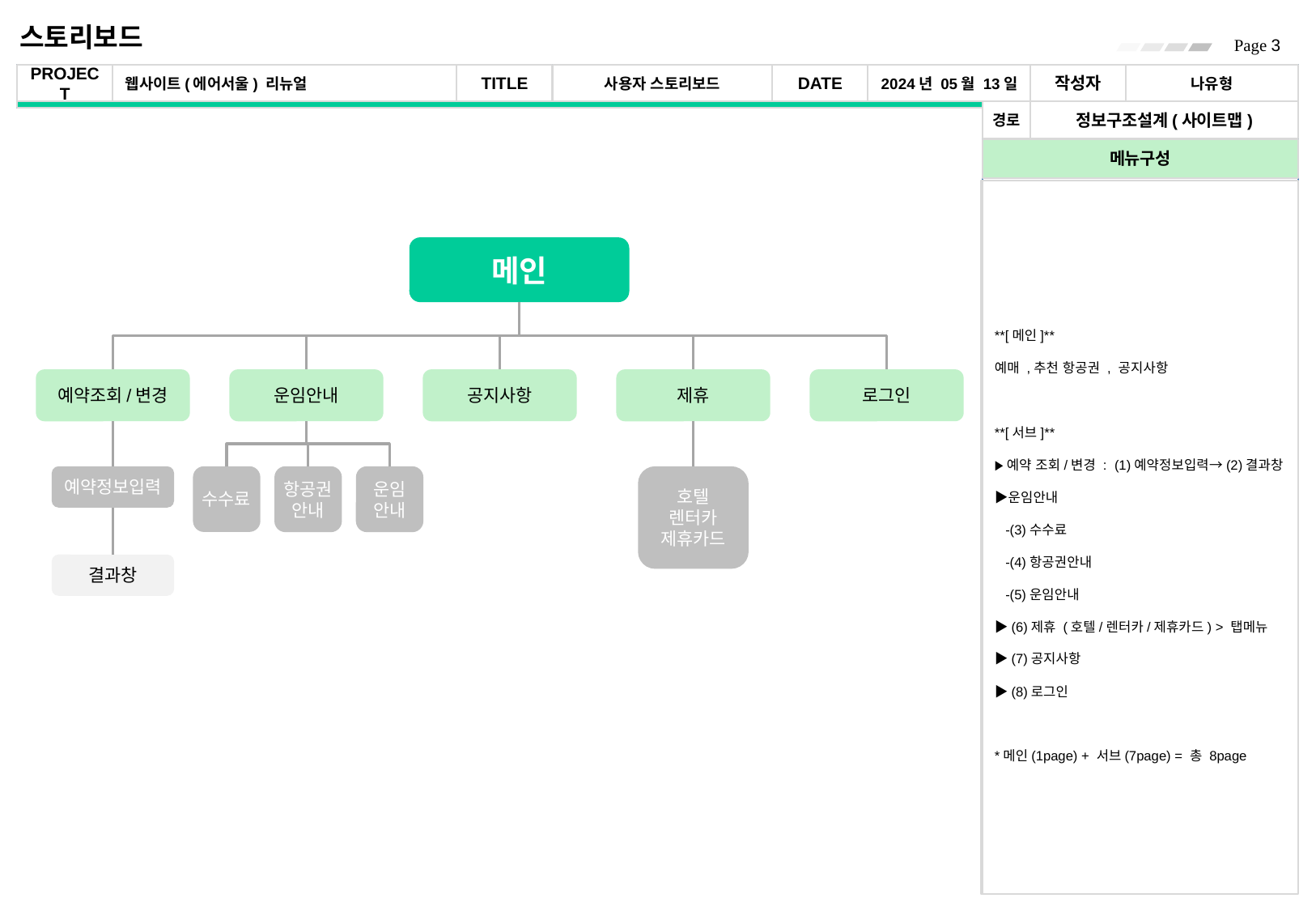

스토리보드

PROJECT
 웹사이트(에어서울) 리뉴얼
TITLE
사용자 스토리보드
DATE
2024년 05월 13일
작성자
나유형

경로
정보구조설계(사이트맵)
메인페이지
메뉴구성

**[메인]** 
예매 ,추천 항공권 , 공지사항
**[서브]**
▶예약 조회/변경 :  (1)예약정보입력→(2)결과창
▶운임안내
  -(3)수수료
  -(4)항공권안내
  -(5)운임안내
▶(6)제휴 (호텔/렌터카/제휴카드) > 탭메뉴
▶(7)공지사항
▶(8)로그인
*메인(1page) + 서브(7page) = 총 8page
메인
예약조회/변경
운임안내
공지사항
제휴
로그인
예약정보입력
수수료
항공권
안내
운임
안내
호텔
렌터카
제휴카드
결과창